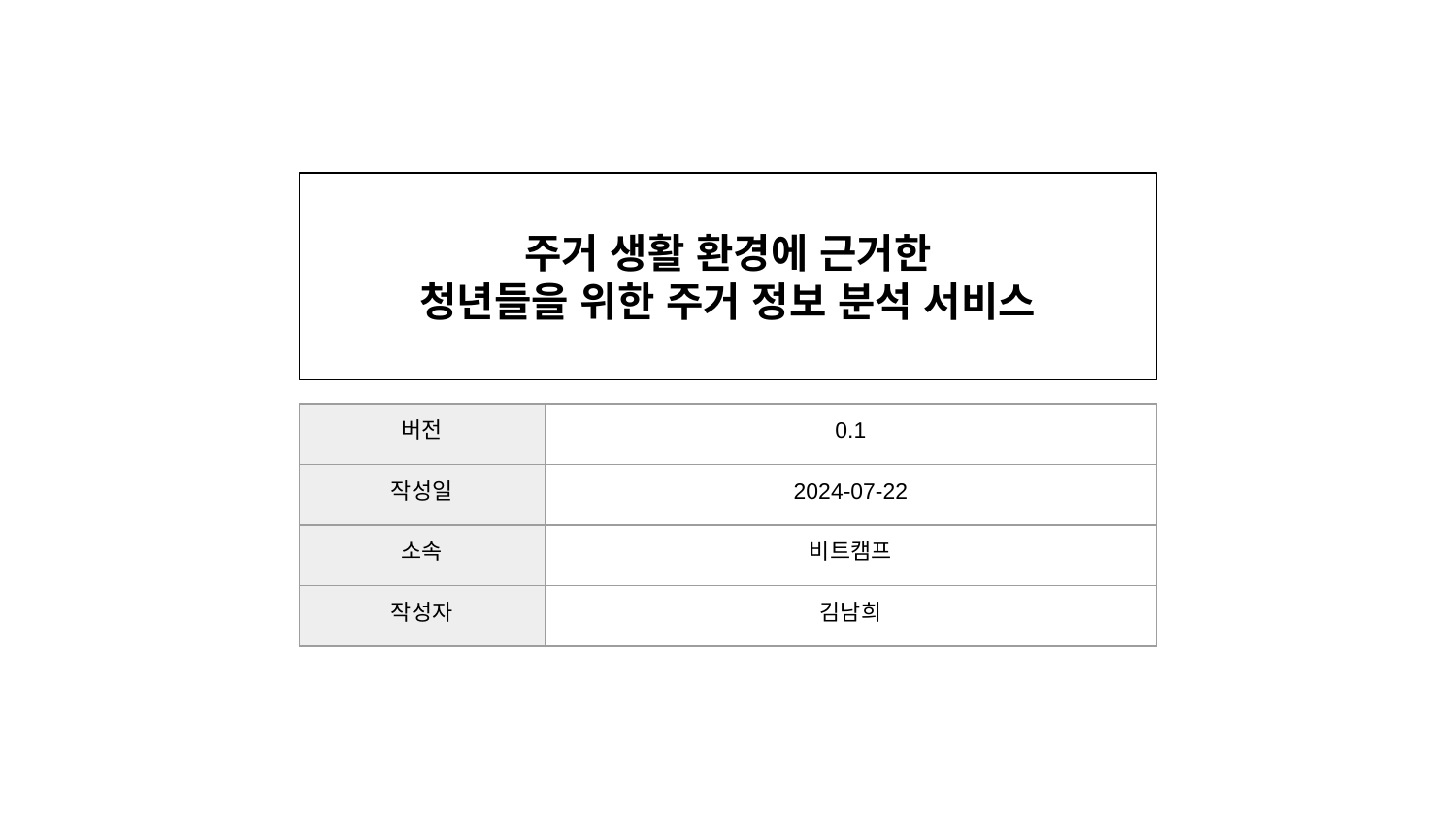

주거 생활 환경에 근거한
청년들을 위한 주거 정보 분석 서비스
| 버전 | 0.1 |
| --- | --- |
| 작성일 | 2024-07-22 |
| 소속 | 비트캠프 |
| 작성자 | 김남희 |